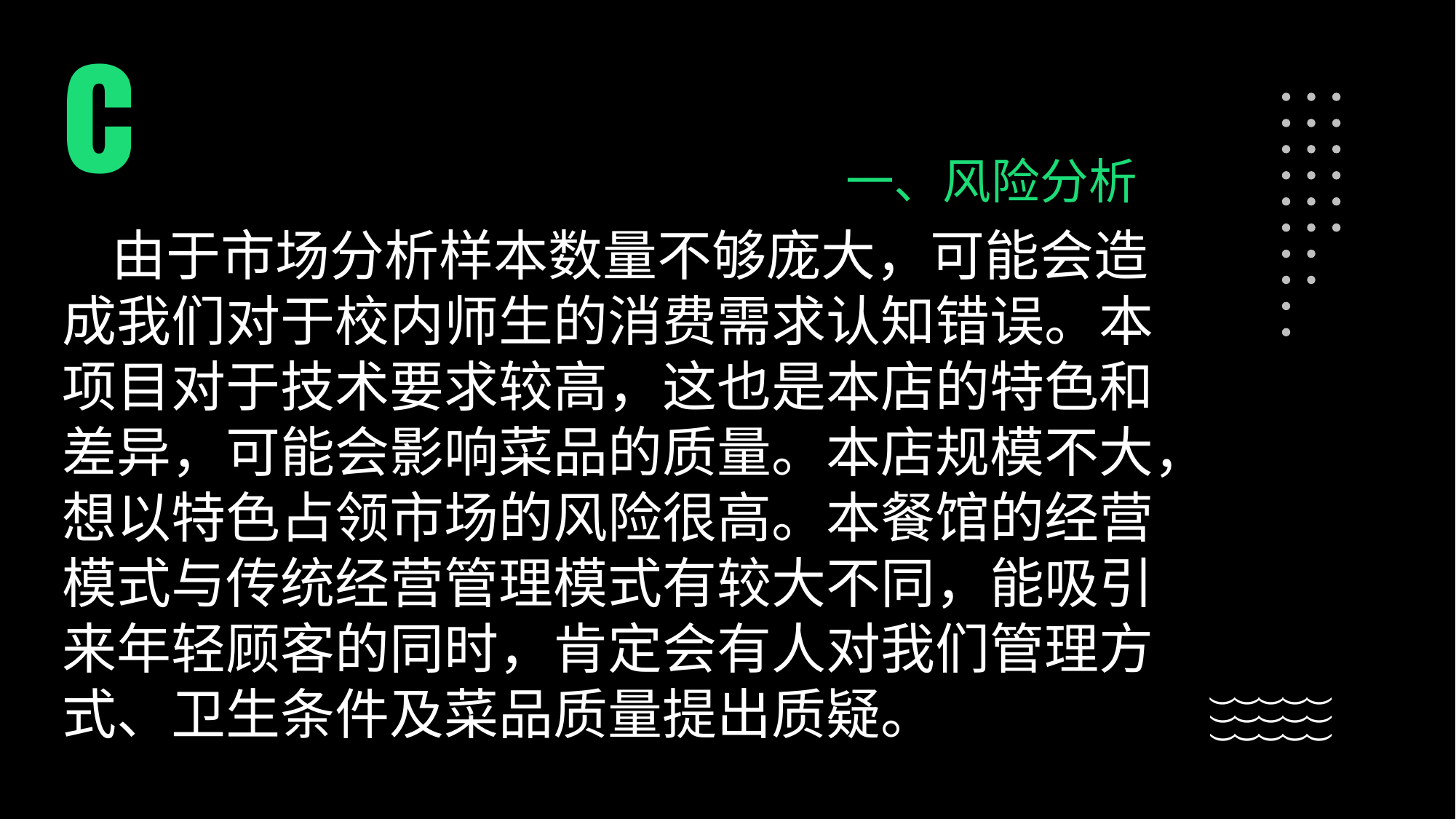

c
一、风险分析

   由于市场分析样本数量不够庞大，可能会造成我们对于校内师生的消费需求认知错误。本项目对于技术要求较高，这也是本店的特色和差异，可能会影响菜品的质量。本店规模不大，想以特色占领市场的风险很高。本餐馆的经营模式与传统经营管理模式有较大不同，能吸引来年轻顾客的同时，肯定会有人对我们管理方式、卫生条件及菜品质量提出质疑。
(
(
(
(
(
(
(
(
(
(
(
(
(
(
(